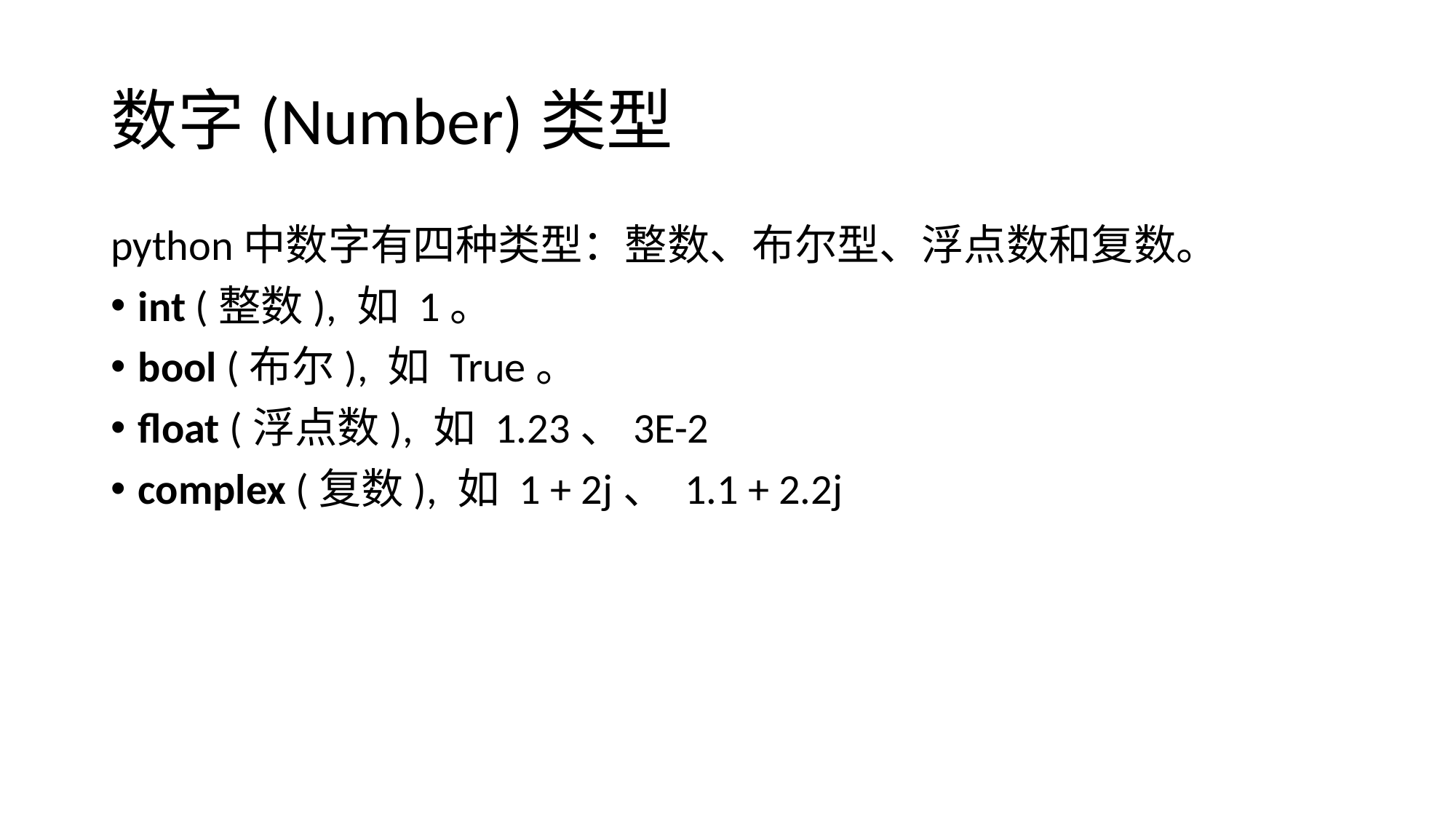

# 数字(Number)类型
python中数字有四种类型：整数、布尔型、浮点数和复数。
int (整数), 如 1。
bool (布尔), 如 True。
float (浮点数), 如 1.23、3E-2
complex (复数), 如 1 + 2j、 1.1 + 2.2j